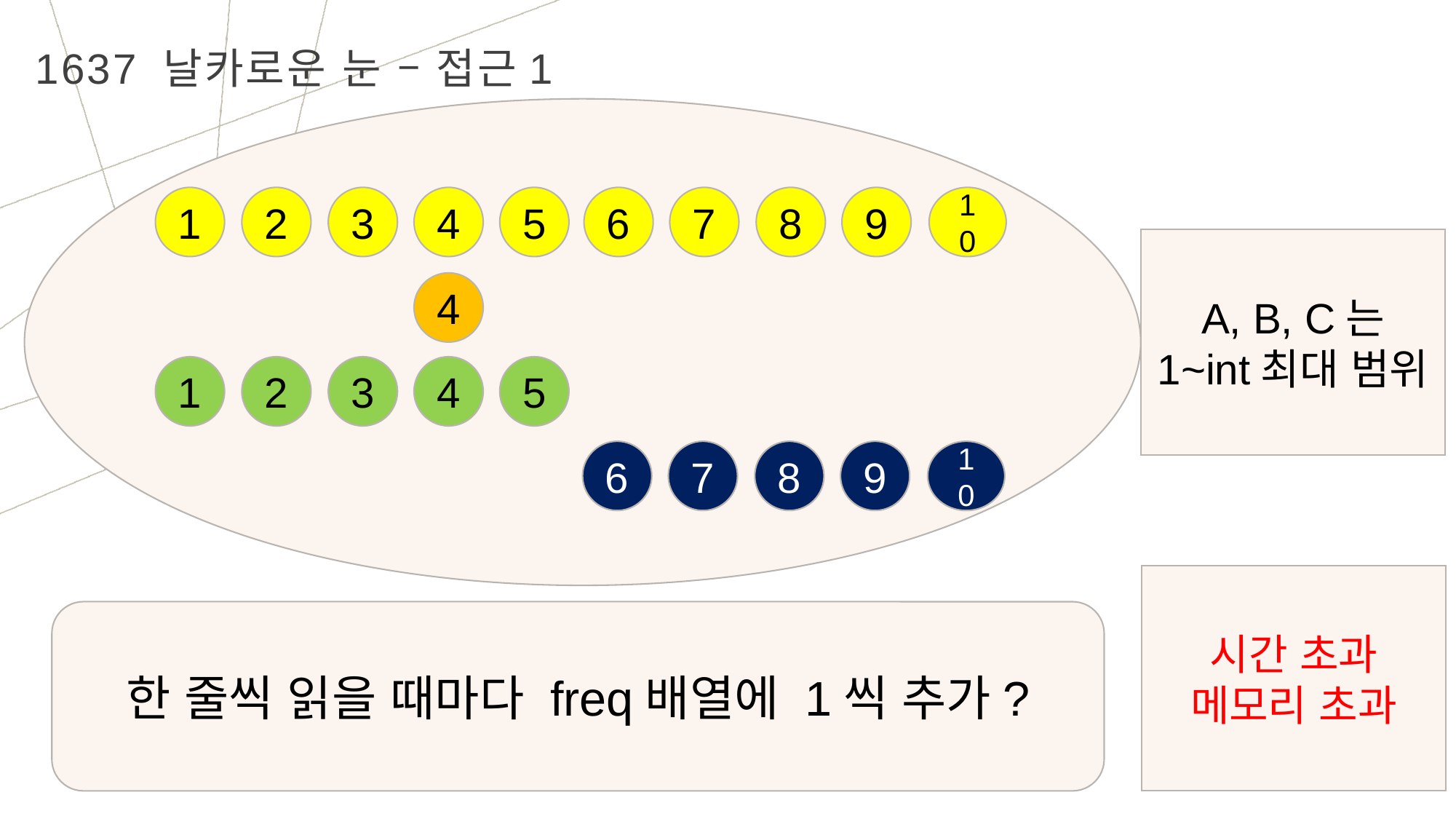

# 1637 날카로운 눈 – 접근1

1
2
3
4
5
6
7
8
9
10
A, B, C는
1~int최대 범위
4
1
2
3
4
5
6
7
8
9
10
시간 초과
메모리 초과
한 줄씩 읽을 때마다 freq배열에 1씩 추가?
8